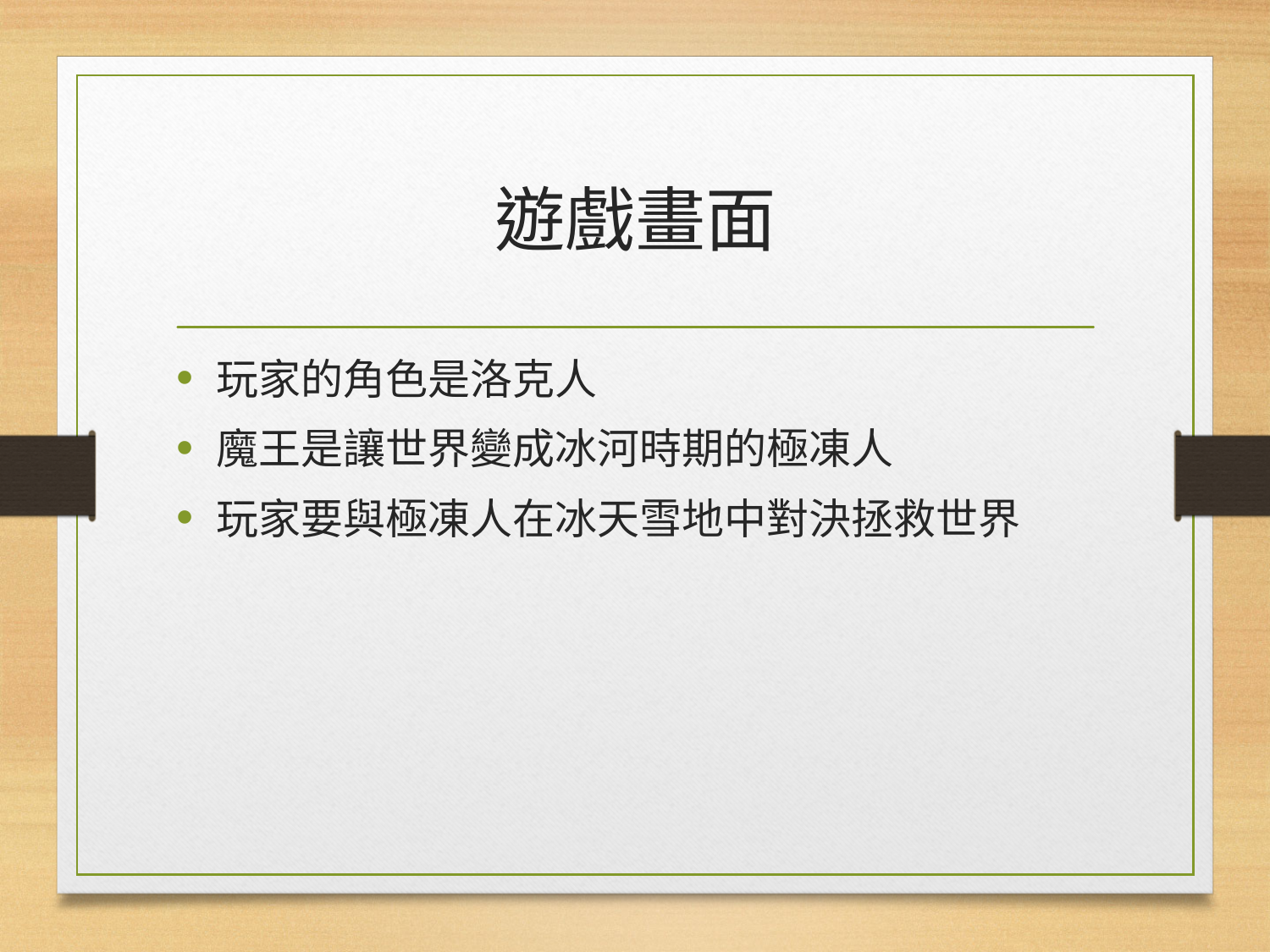

# 遊戲畫面
玩家的角色是洛克人
魔王是讓世界變成冰河時期的極凍人
玩家要與極凍人在冰天雪地中對決拯救世界